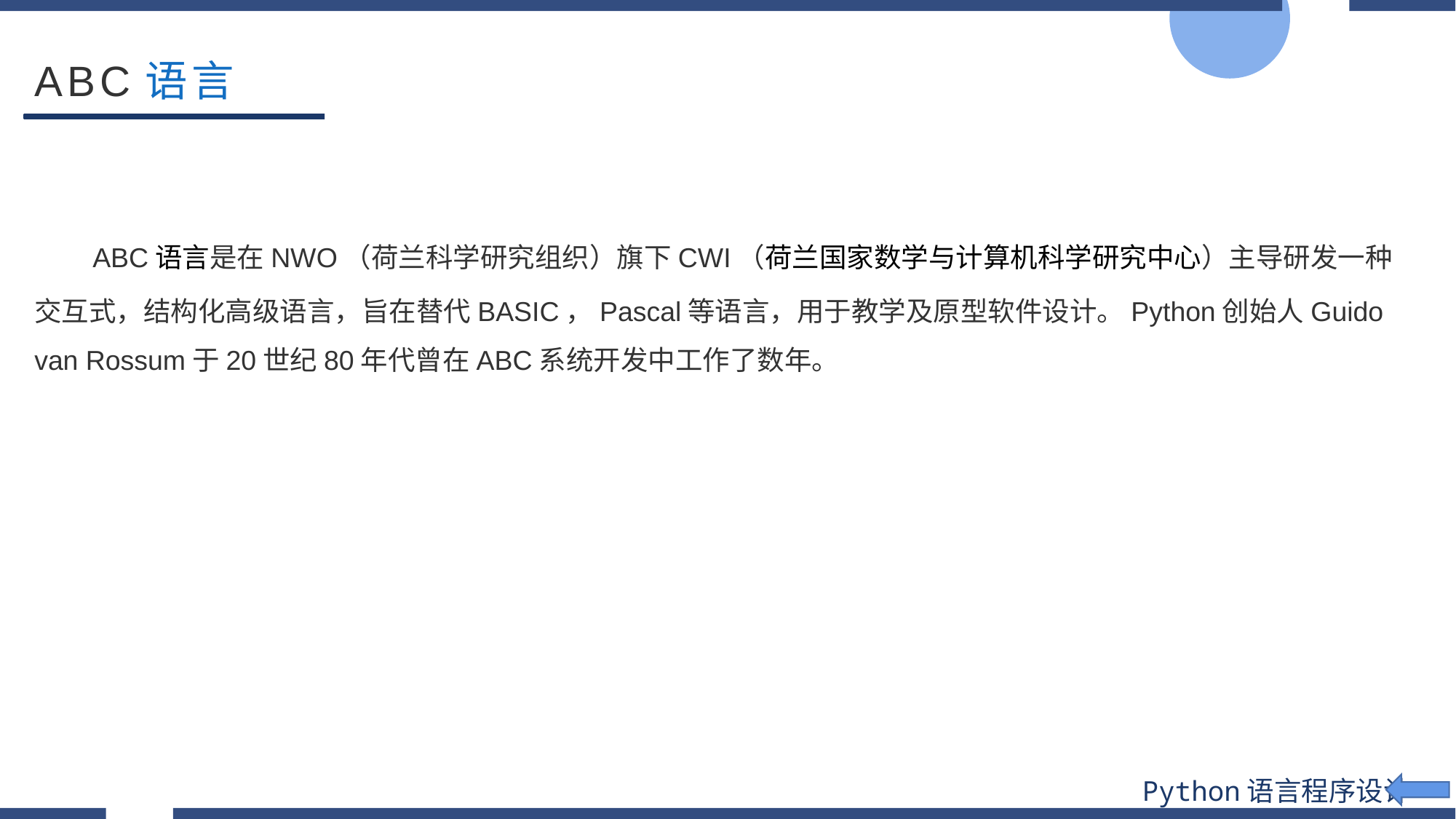

# ABC语言
  ABC语言是在NWO（荷兰科学研究组织）旗下CWI（荷兰国家数学与计算机科学研究中心）主导研发一种交互式，结构化高级语言，旨在替代BASIC，Pascal等语言，用于教学及原型软件设计。Python创始人Guido van Rossum于20世纪80年代曾在ABC系统开发中工作了数年。